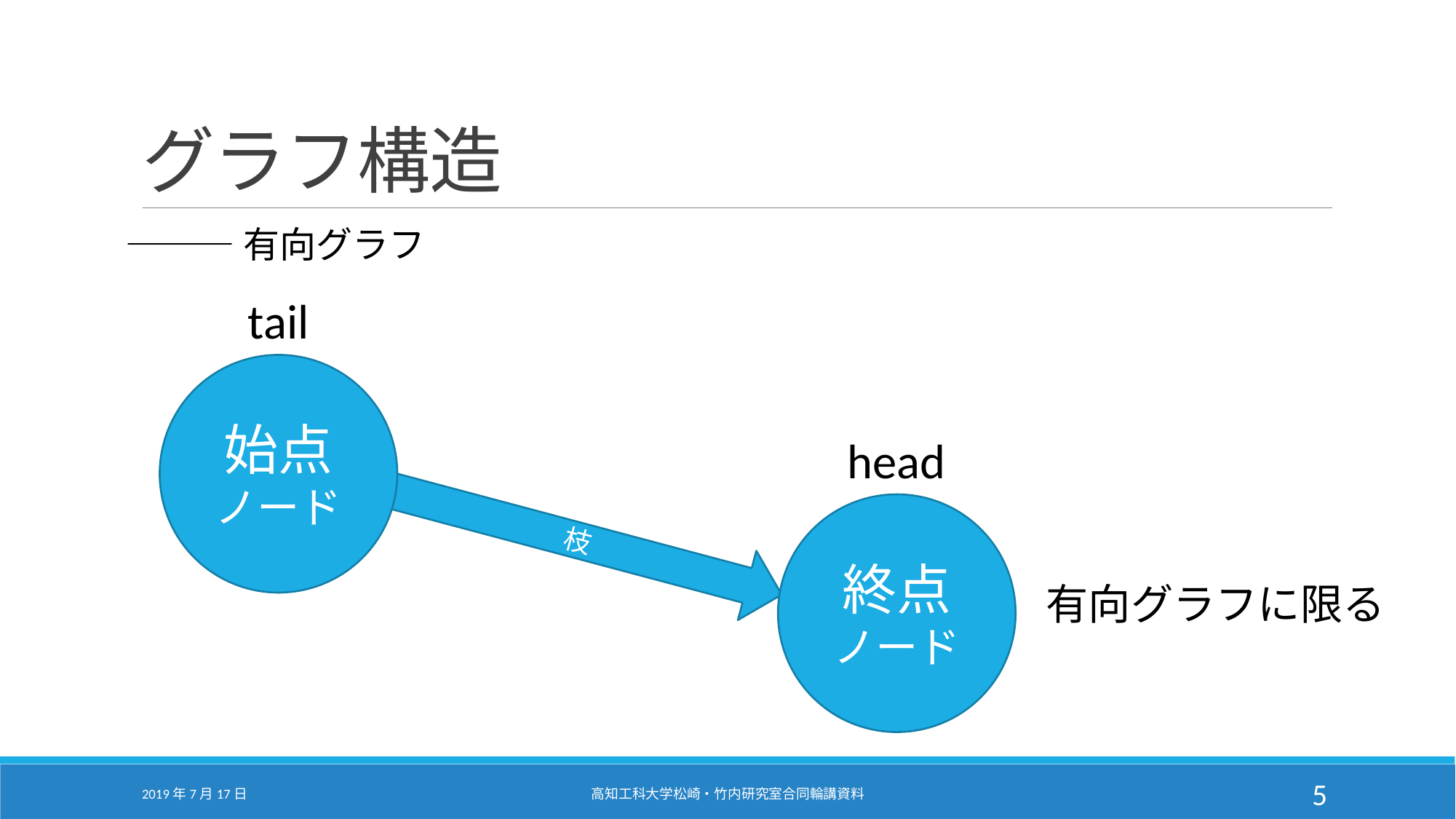

# グラフ構造
―――有向グラフ
tail
始点
ノード
head
終点
ノード
枝
有向グラフに限る
2019年7月17日
高知工科大学松崎・竹内研究室合同輪講資料
5